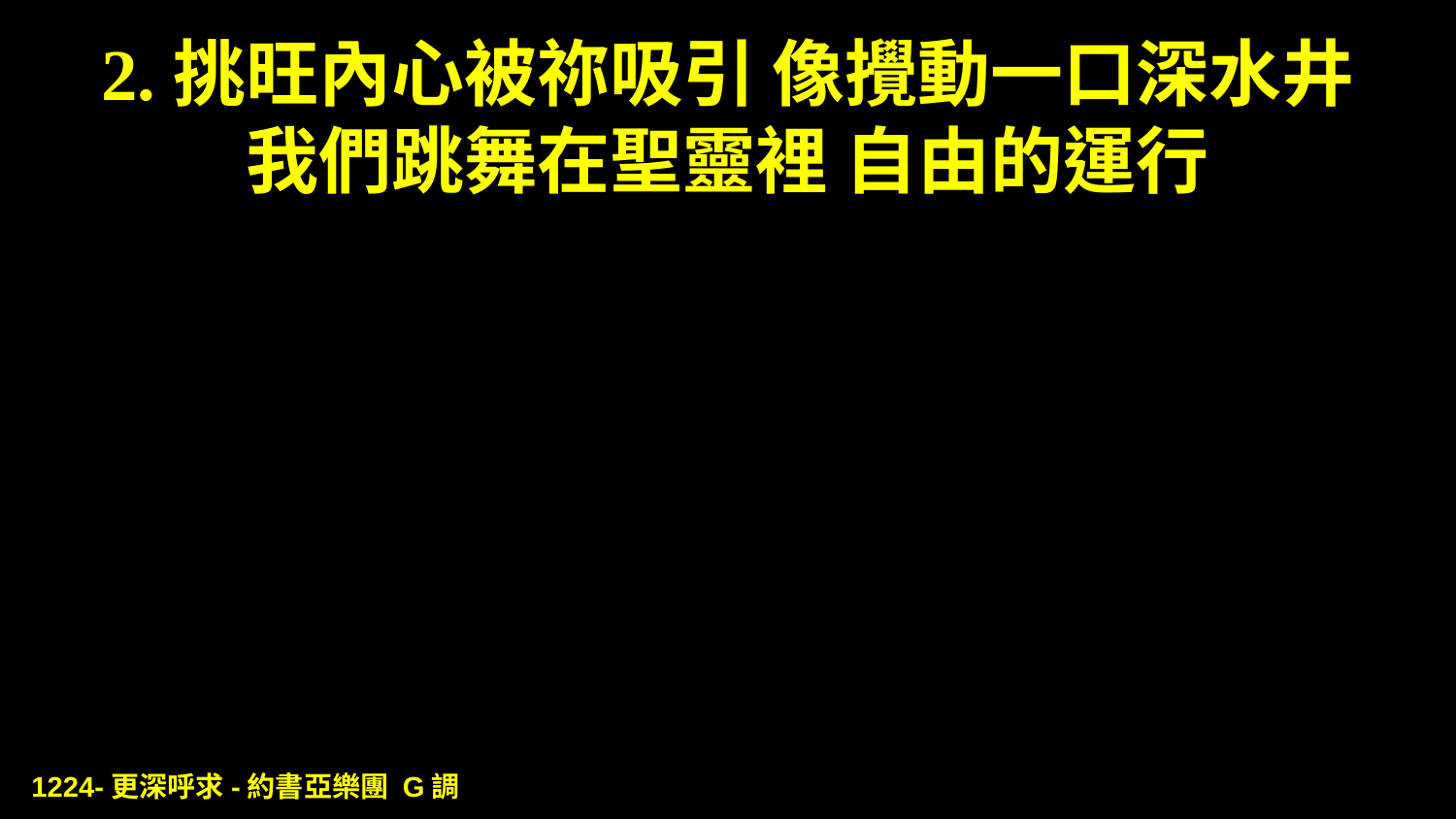

# 2.挑旺內心被祢吸引 像攪動一口深水井 我們跳舞在聖靈裡 自由的運行
1224-更深呼求-約書亞樂團 G調